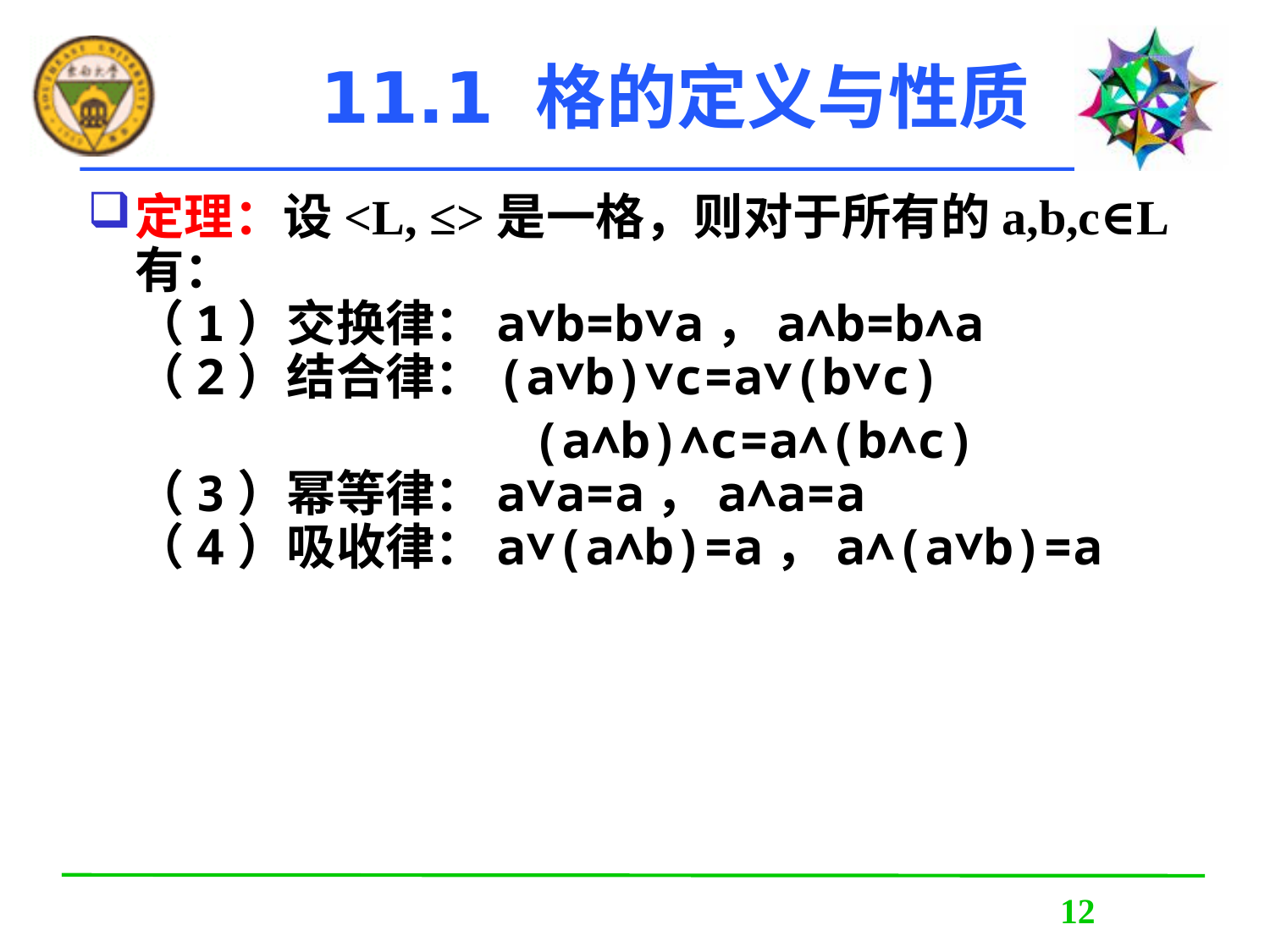

# 11.1 格的定义与性质
定理：设<L, ≤>是一格，则对于所有的a,b,c∈L有：
（1）交换律：a∨b=b∨a，a∧b=b∧a
（2）结合律：(a∨b)∨c=a∨(b∨c)
               (a∧b)∧c=a∧(b∧c)
（3）幂等律：a∨a=a，a∧a=a
（4）吸收律：a∨(a∧b)=a，a∧(a∨b)=a